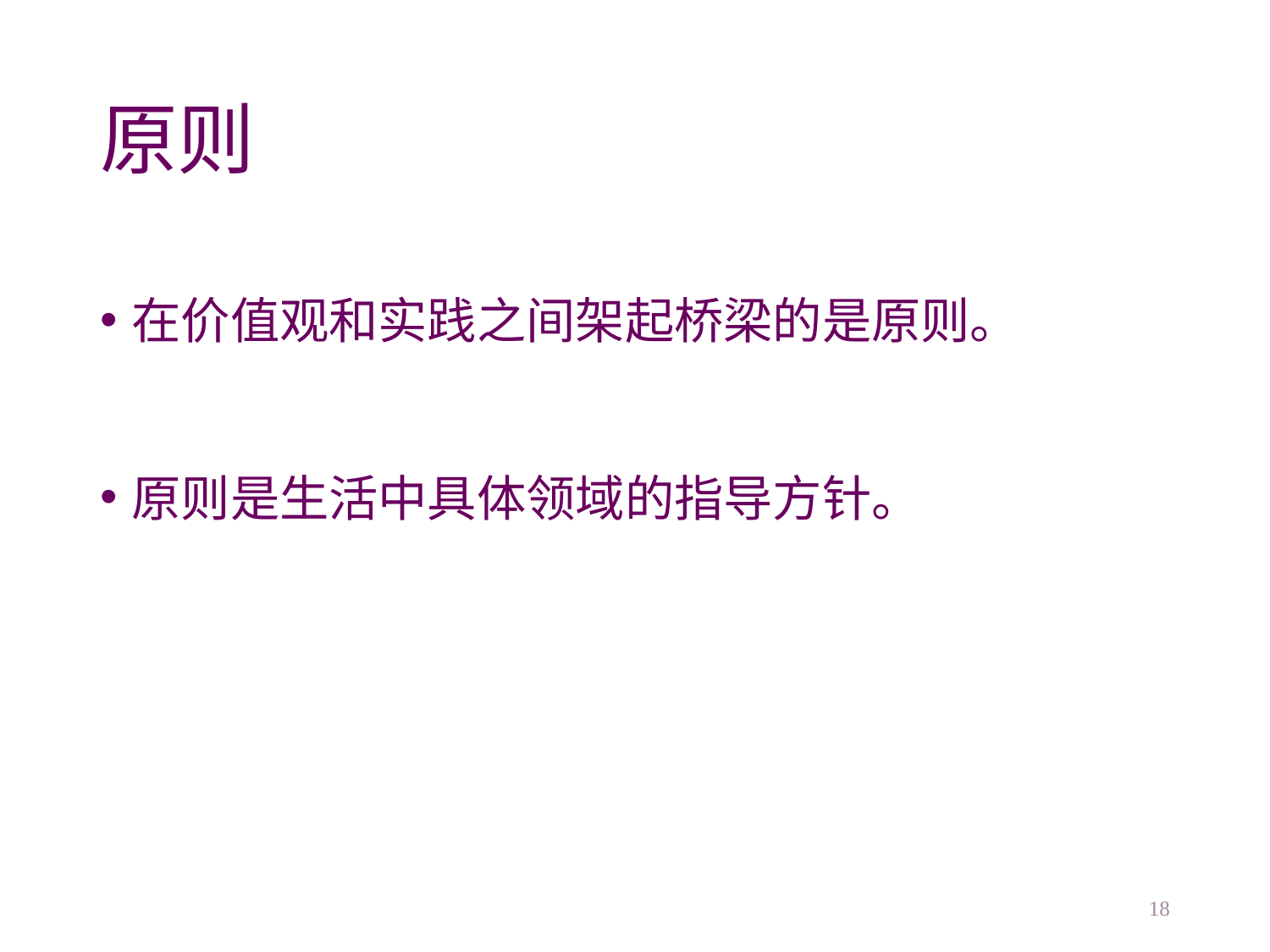

# 原则
在价值观和实践之间架起桥梁的是原则。

原则是生活中具体领域的指导方针。

18